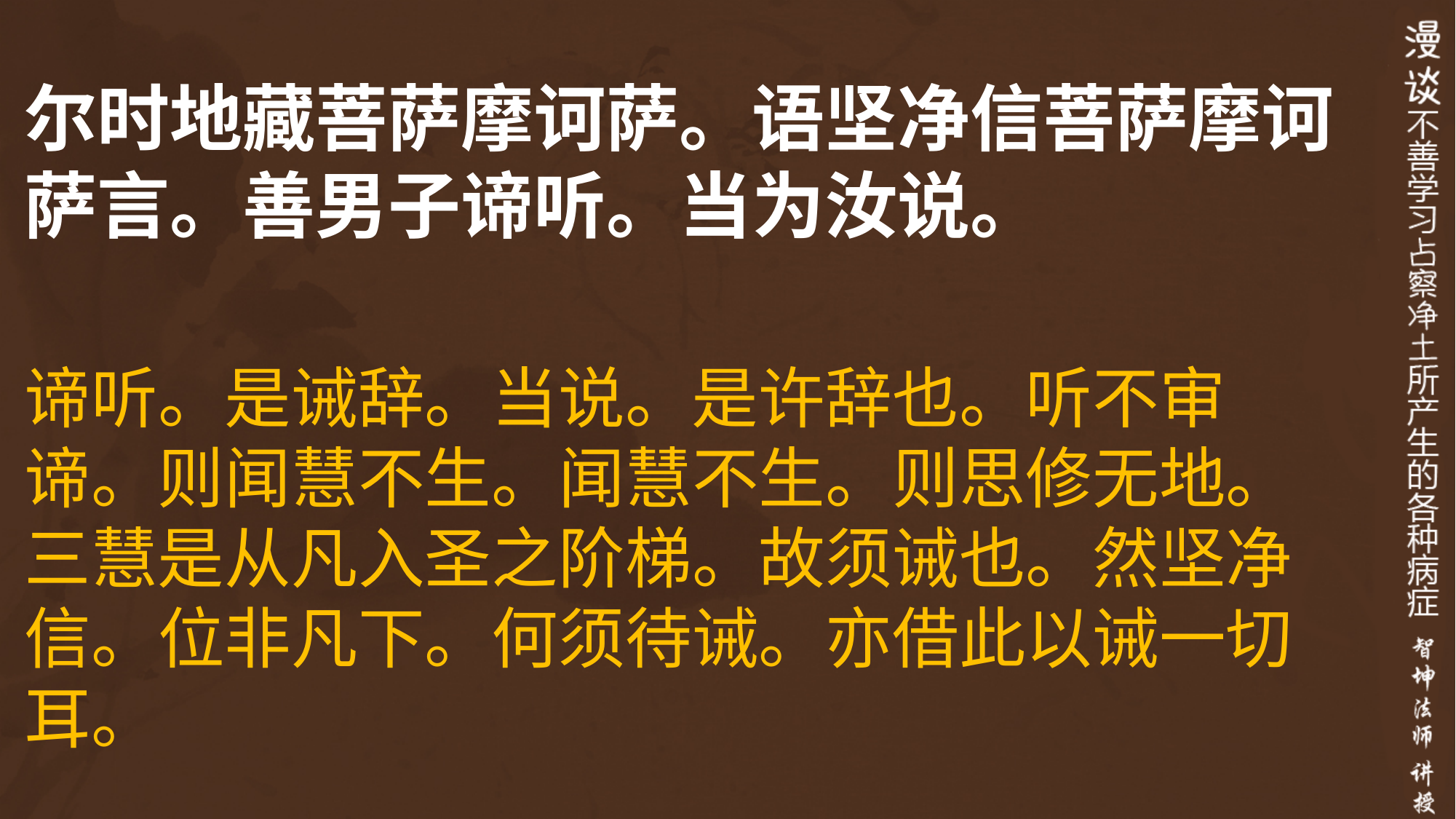

尔时地藏菩萨摩诃萨。语坚净信菩萨摩诃萨言。善男子谛听。当为汝说。

谛听。是诫辞。当说。是许辞也。听不审谛。则闻慧不生。闻慧不生。则思修无地。三慧是从凡入圣之阶梯。故须诫也。然坚净信。位非凡下。何须待诫。亦借此以诫一切耳。